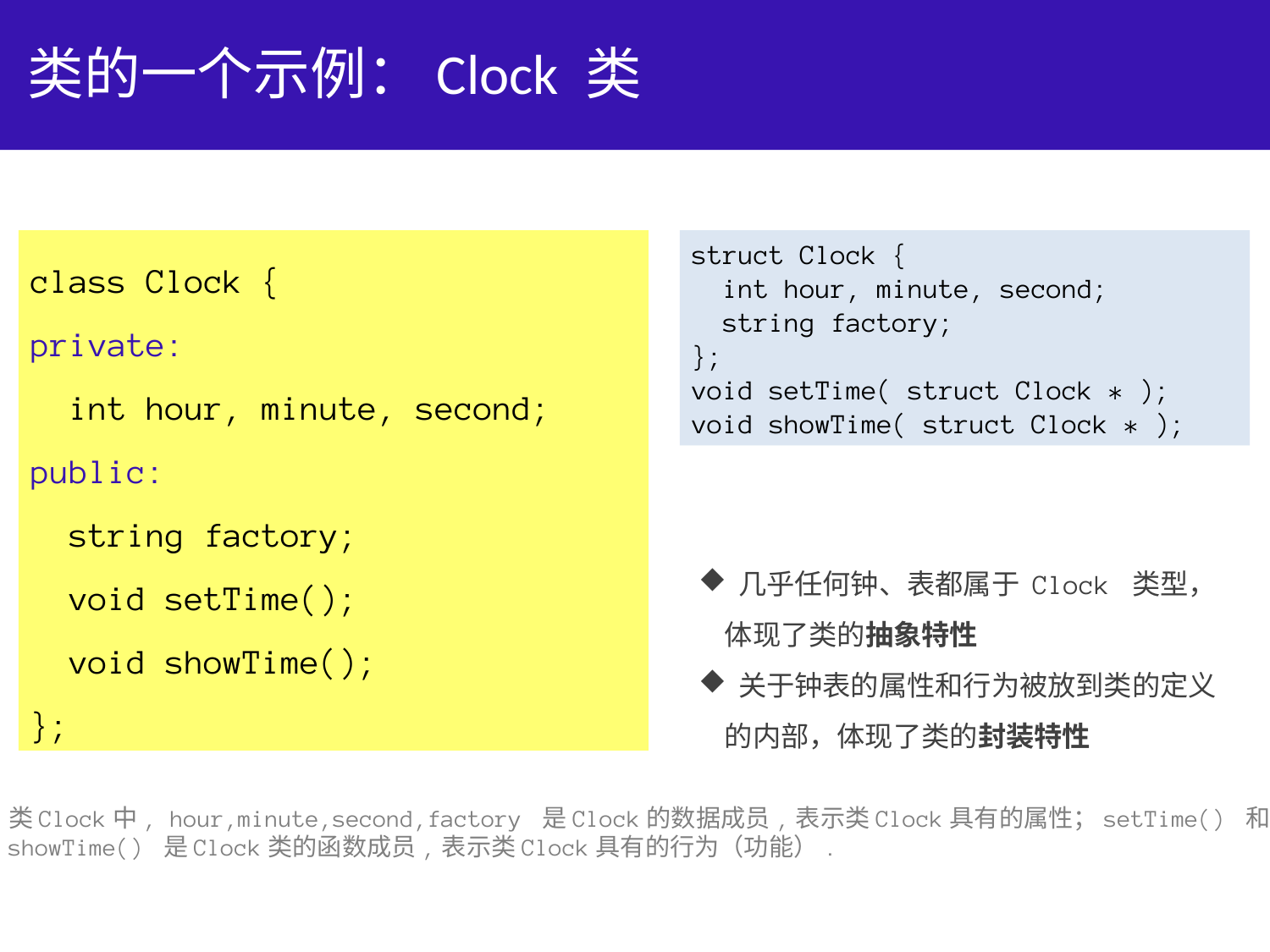

# 类的一个示例：Clock 类
class Clock {
private:
  int hour, minute, second;
public:
  string factory;
  void setTime();
  void showTime();
};
struct Clock {
  int hour, minute, second;
  string factory;
};
void setTime( struct Clock * );
void showTime( struct Clock * );
几乎任何钟、表都属于 Clock 类型，
   体现了类的抽象特性
关于钟表的属性和行为被放到类的定义
   的内部，体现了类的封装特性
类Clock中, hour,minute,second,factory 是Clock的数据成员,表示类Clock具有的属性；setTime() 和
showTime() 是Clock类的函数成员,表示类Clock具有的行为（功能）.
5